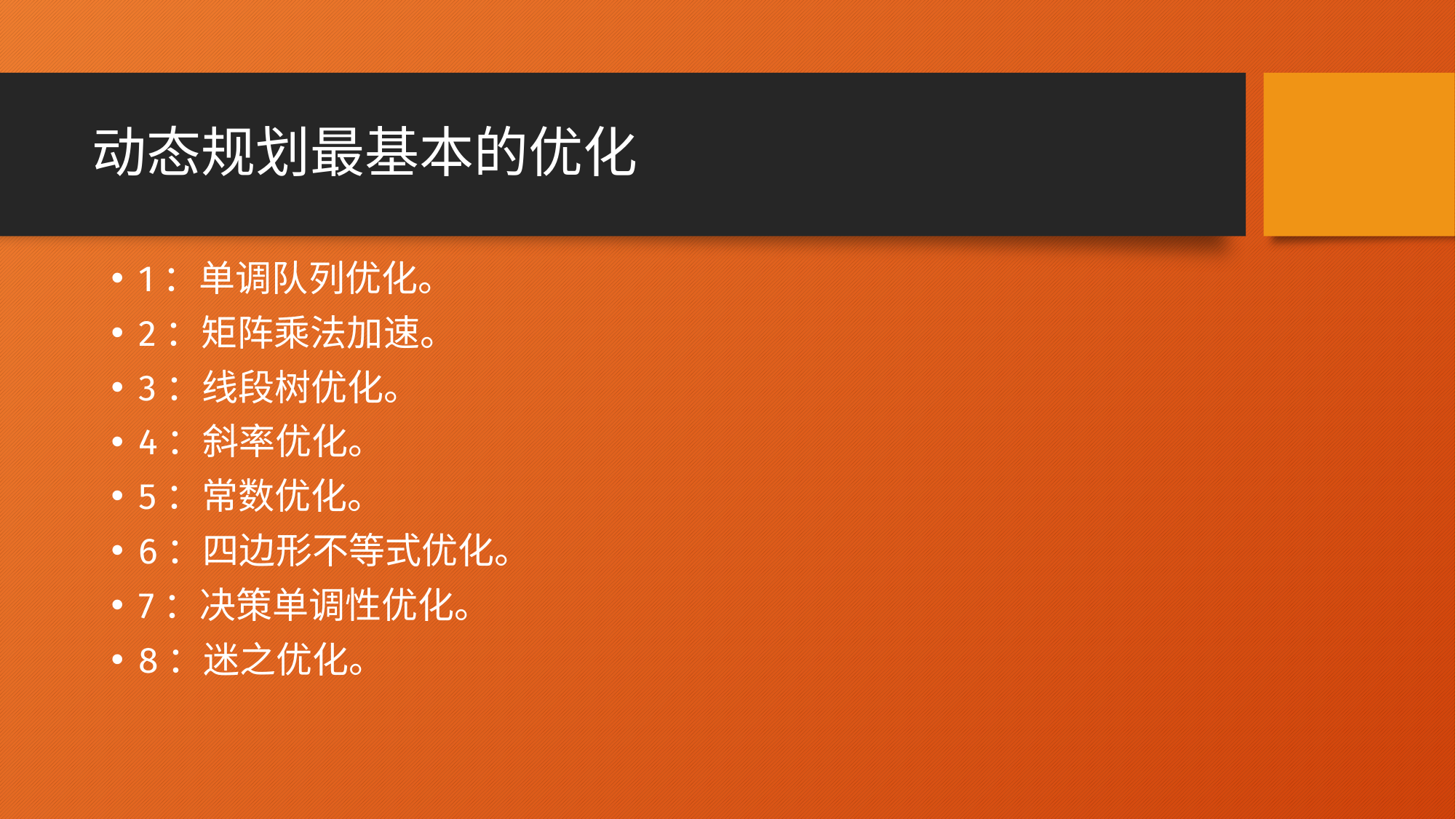

# 动态规划最基本的优化
1：单调队列优化。
2：矩阵乘法加速。
3：线段树优化。
4：斜率优化。
5：常数优化。
6：四边形不等式优化。
7：决策单调性优化。
8：迷之优化。